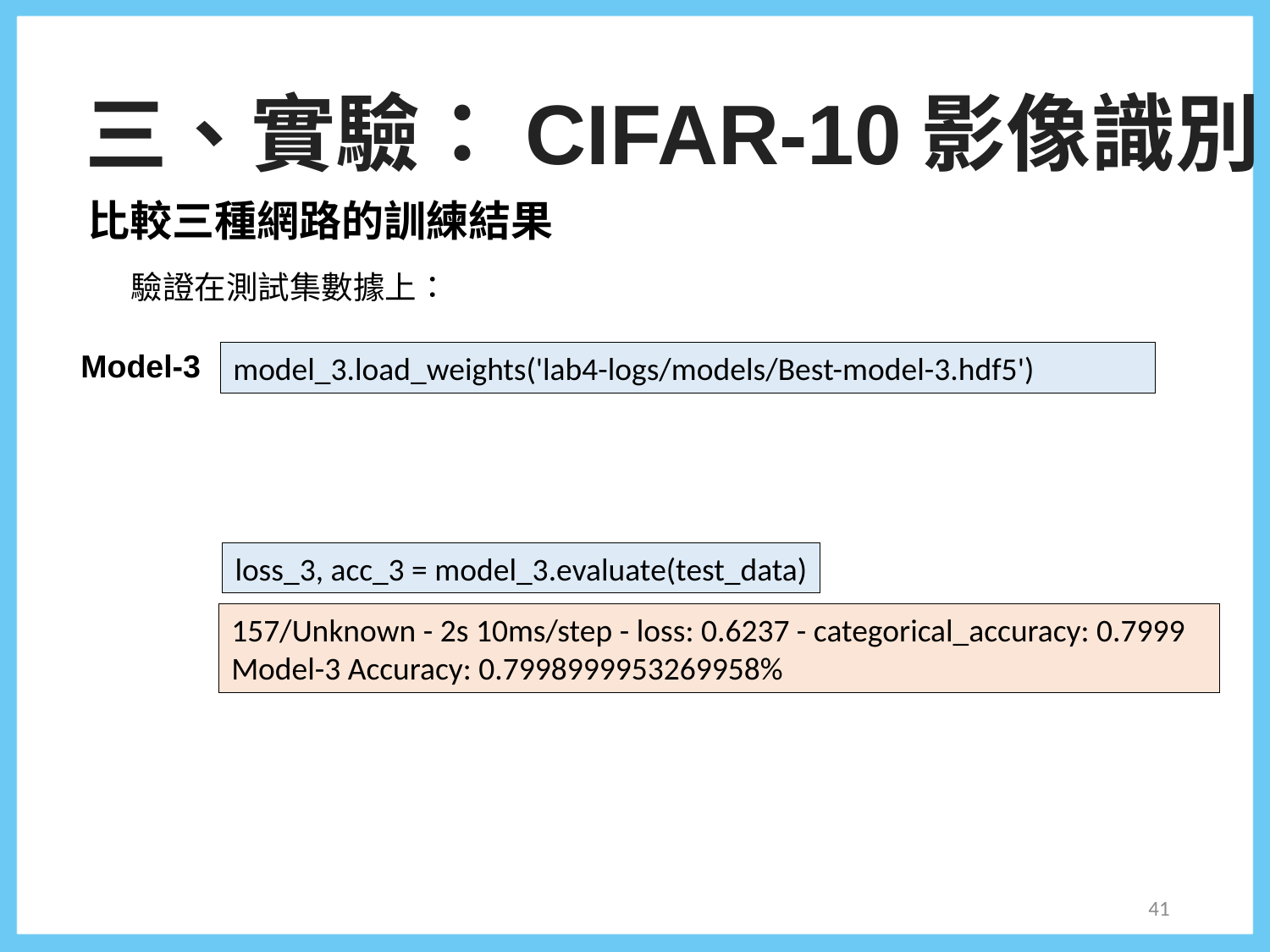

三、實驗：CIFAR-10影像識別
比較三種網路的訓練結果
驗證在測試集數據上：
Model-3
model_3.load_weights('lab4-logs/models/Best-model-3.hdf5')
loss_3, acc_3 = model_3.evaluate(test_data)
157/Unknown - 2s 10ms/step - loss: 0.6237 - categorical_accuracy: 0.7999
Model-3 Accuracy: 0.7998999953269958%
41